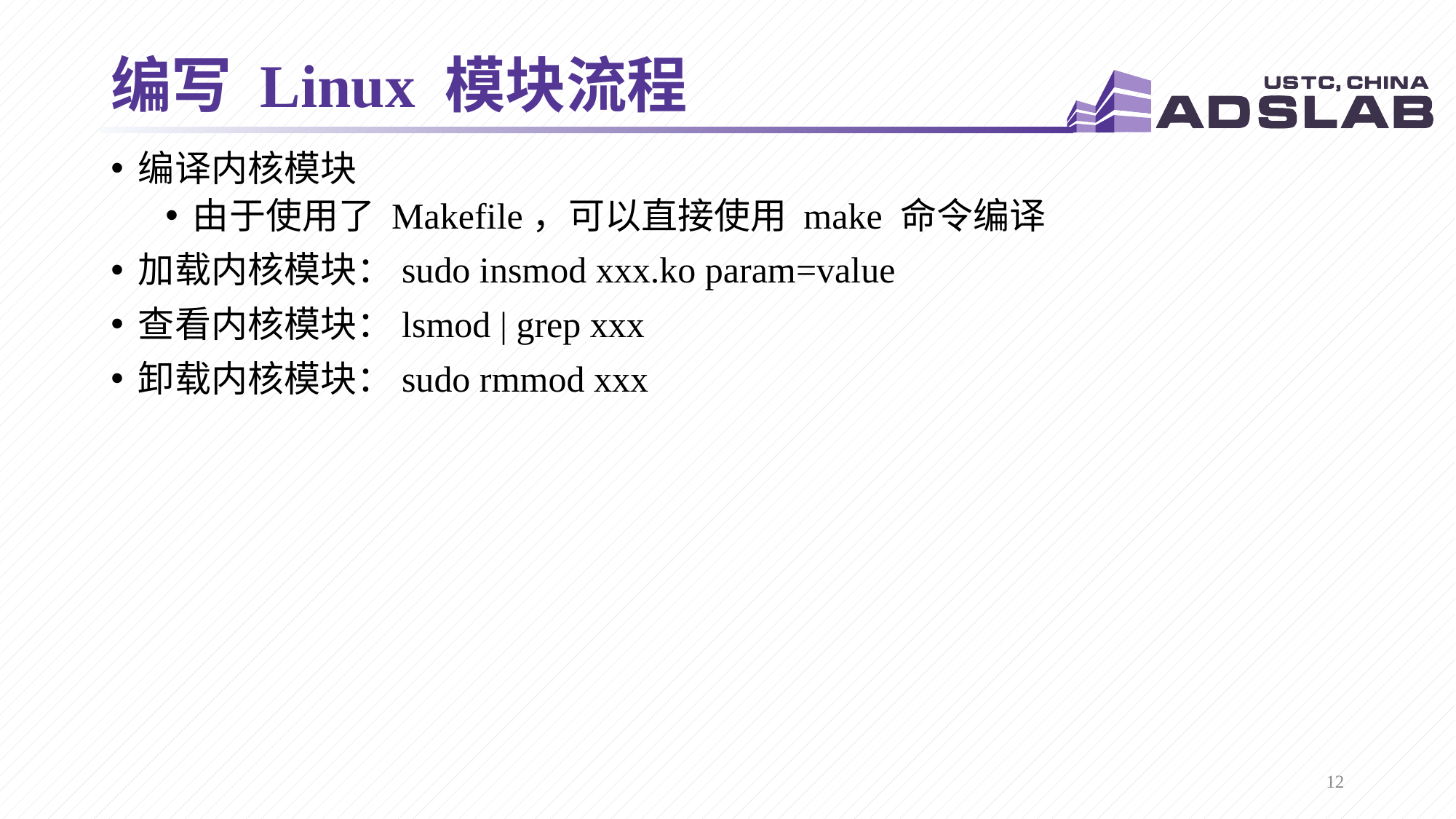

# 编写 Linux 模块流程
编译内核模块
由于使用了 Makefile，可以直接使用 make 命令编译
加载内核模块：sudo insmod xxx.ko param=value
查看内核模块：lsmod | grep xxx
卸载内核模块：sudo rmmod xxx